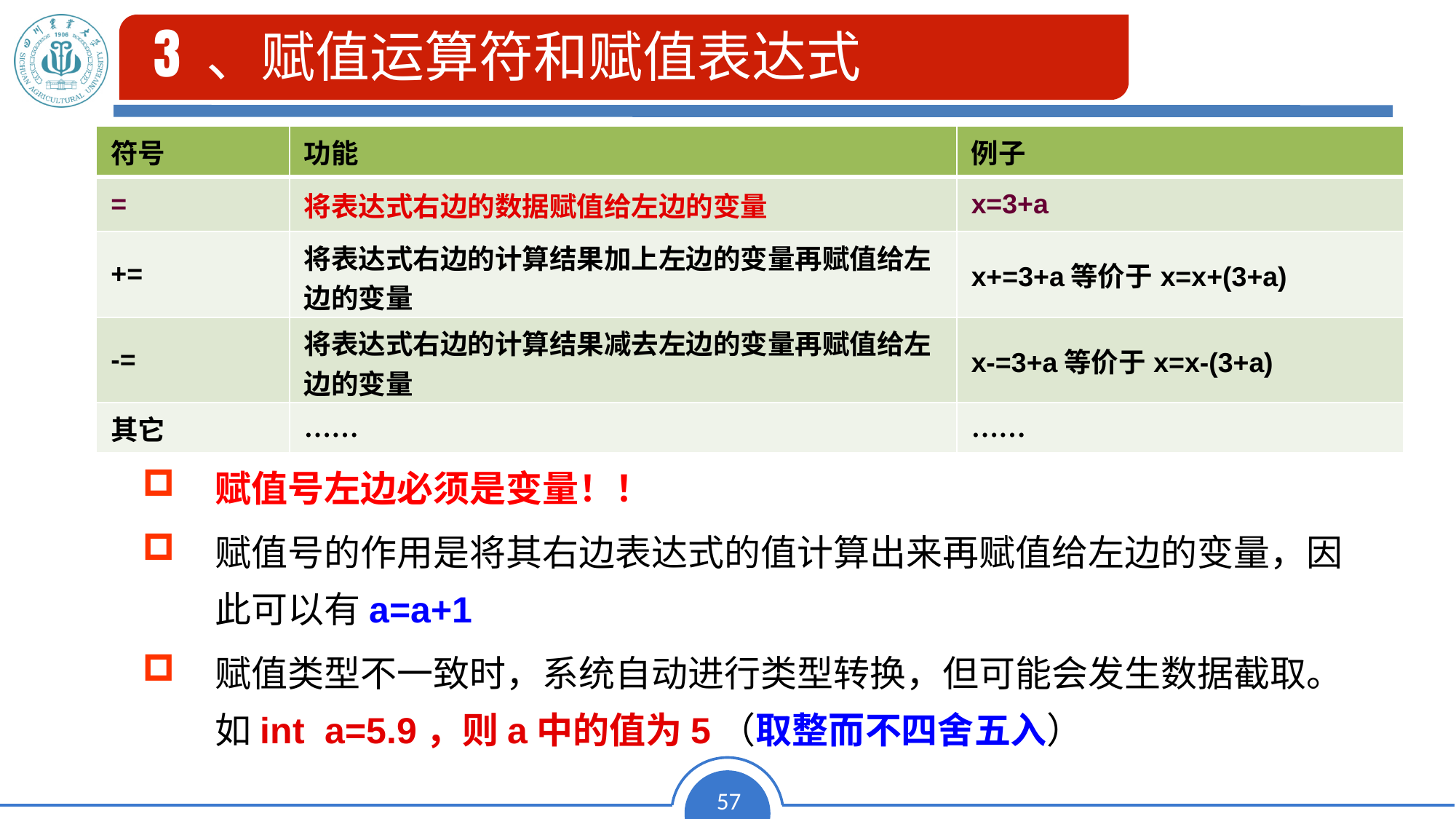

3 、赋值运算符和赋值表达式
| 符号 | 功能 | 例子 |
| --- | --- | --- |
| = | 将表达式右边的数据赋值给左边的变量 | x=3+a |
| += | 将表达式右边的计算结果加上左边的变量再赋值给左边的变量 | x+=3+a等价于x=x+(3+a) |
| -= | 将表达式右边的计算结果减去左边的变量再赋值给左边的变量 | x-=3+a等价于x=x-(3+a) |
| 其它 | …… | …… |
赋值号左边必须是变量！！
赋值号的作用是将其右边表达式的值计算出来再赋值给左边的变量，因此可以有a=a+1
赋值类型不一致时，系统自动进行类型转换，但可能会发生数据截取。如int  a=5.9，则a中的值为5（取整而不四舍五入）